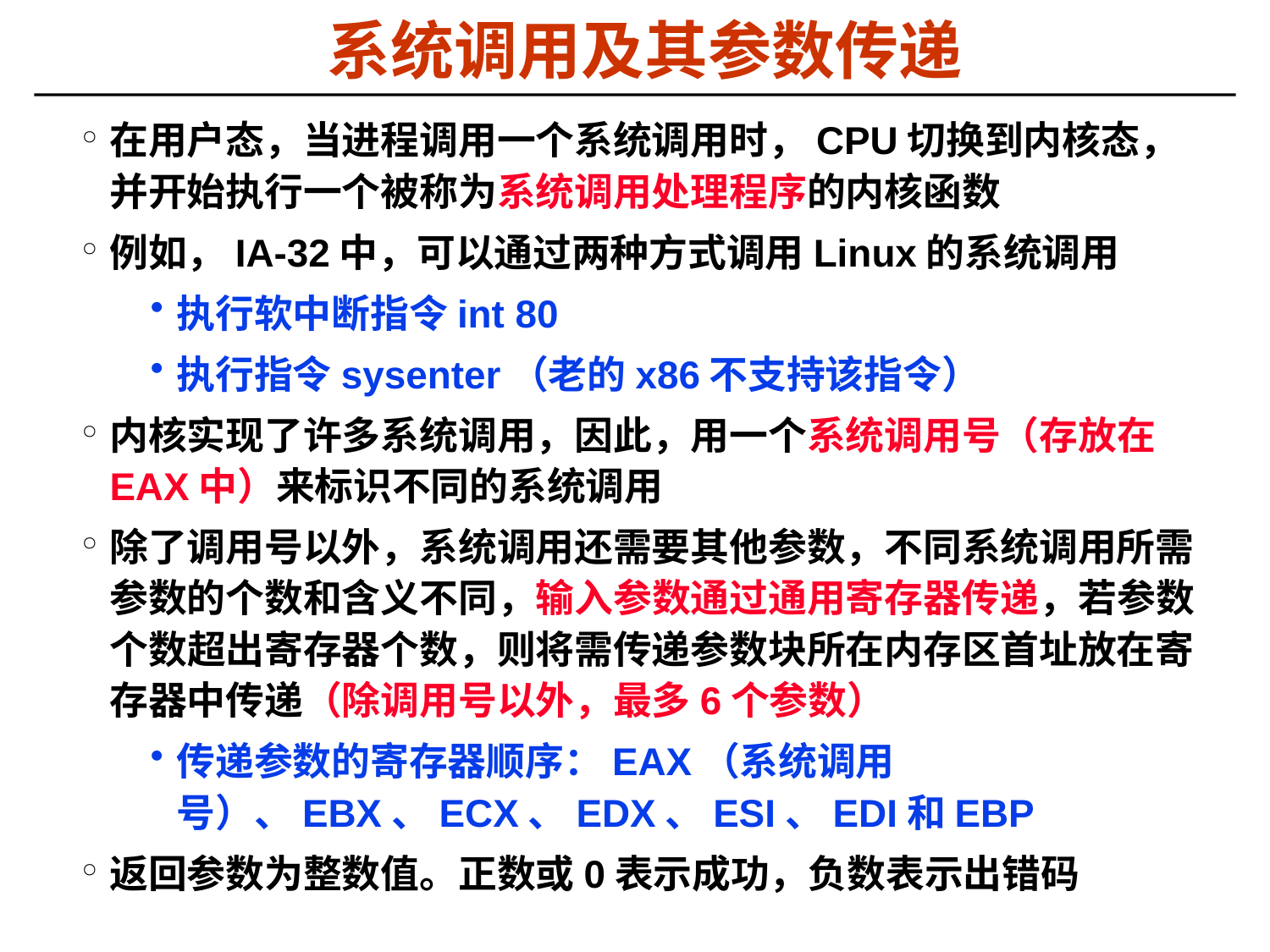

# 系统调用及其参数传递
在用户态，当进程调用一个系统调用时，CPU切换到内核态，并开始执行一个被称为系统调用处理程序的内核函数
例如，IA-32中，可以通过两种方式调用Linux的系统调用
执行软中断指令int 80
执行指令sysenter（老的x86不支持该指令）
内核实现了许多系统调用，因此，用一个系统调用号（存放在EAX中）来标识不同的系统调用
除了调用号以外，系统调用还需要其他参数，不同系统调用所需参数的个数和含义不同，输入参数通过通用寄存器传递，若参数个数超出寄存器个数，则将需传递参数块所在内存区首址放在寄存器中传递（除调用号以外，最多6个参数）
传递参数的寄存器顺序：EAX（系统调用号）、EBX、ECX、EDX、ESI、EDI和EBP
返回参数为整数值。正数或0表示成功，负数表示出错码